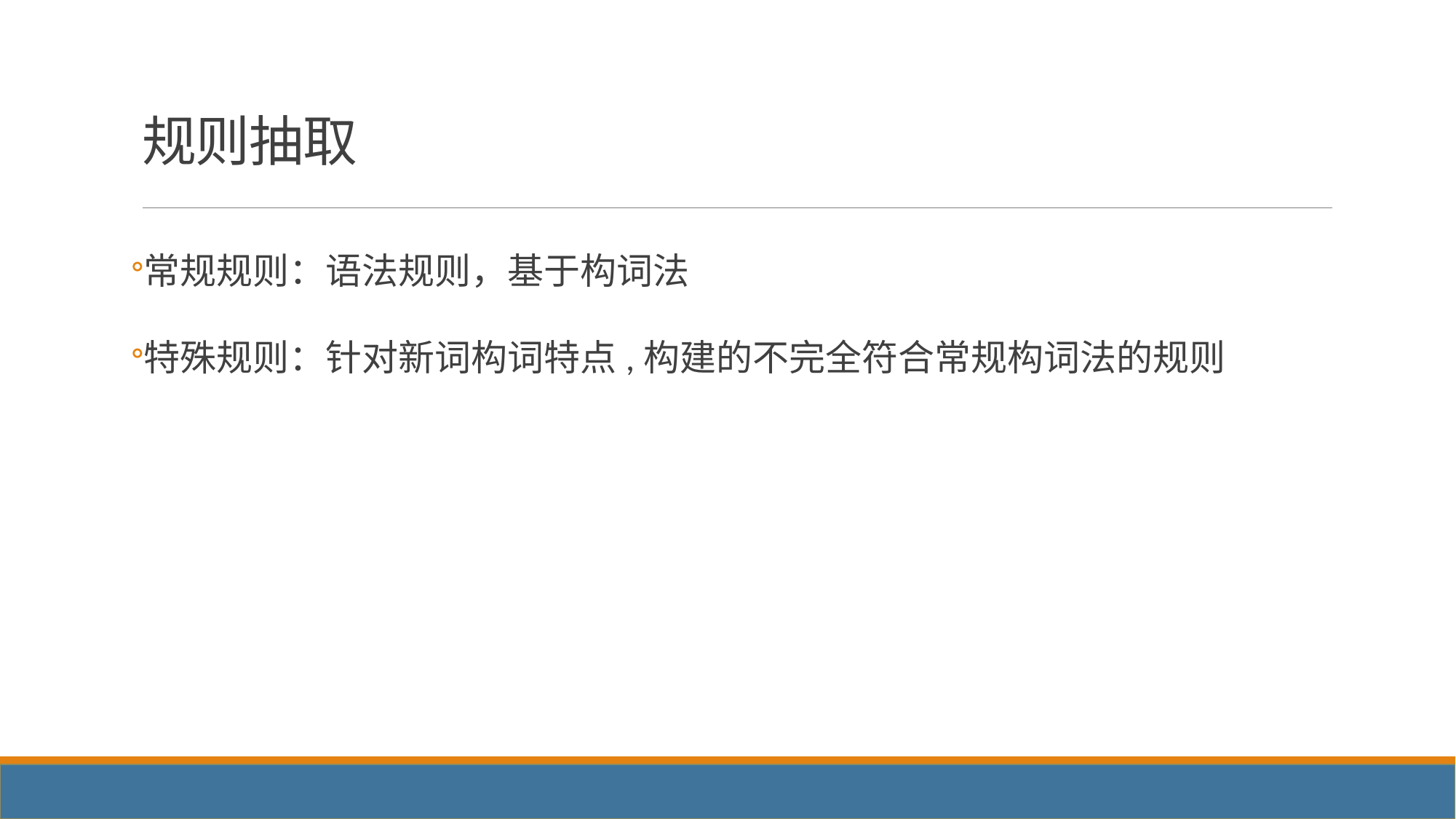

# 规则抽取
常规规则：语法规则，基于构词法
特殊规则：针对新词构词特点,构建的不完全符合常规构词法的规则